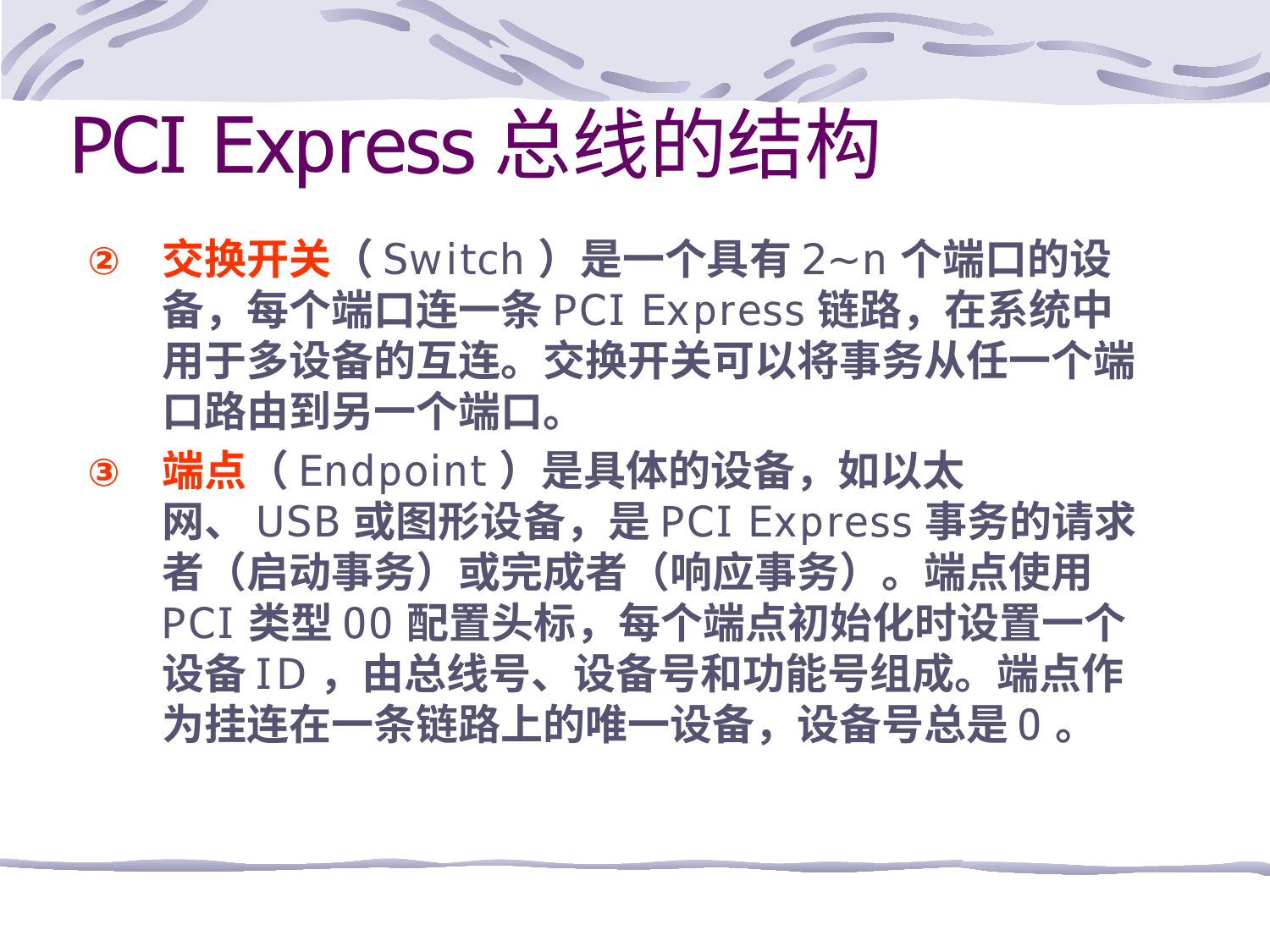

# PCI Express总线的结构

交换开关（Switch）是一个具有2~n个端口的设备，每个端口连一条PCI Express链路，在系统中用于多设备的互连。交换开关可以将事务从任一个端口路由到另一个端口。
端点（Endpoint）是具体的设备，如以太网、USB或图形设备，是PCI Express事务的请求者（启动事务）或完成者（响应事务）。端点使用PCI类型00配置头标，每个端点初始化时设置一个设备ID，由总线号、设备号和功能号组成。端点作为挂连在一条链路上的唯一设备，设备号总是0。